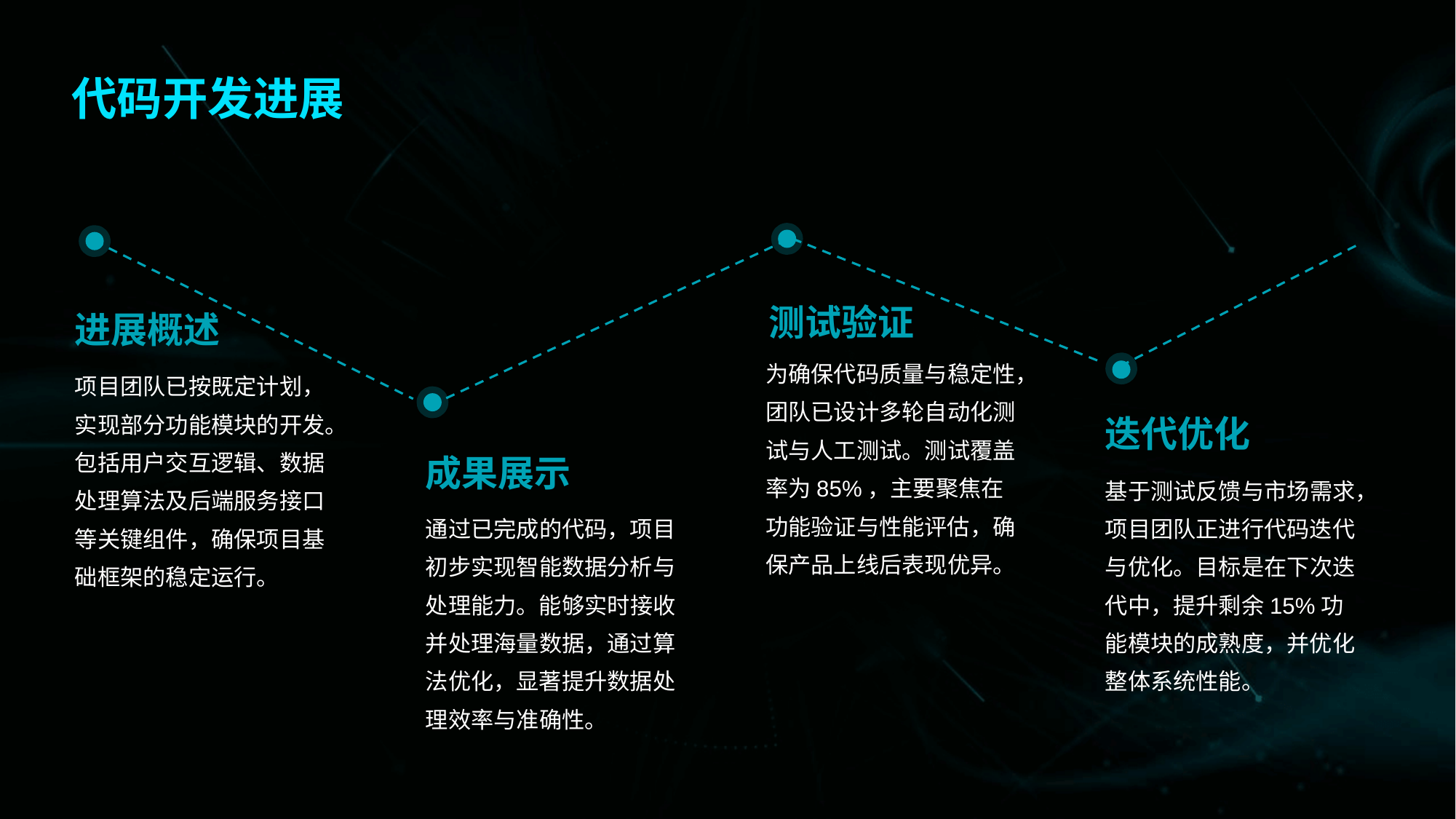

代码开发进展

测试验证
进展概述
为确保代码质量与稳定性，团队已设计多轮自动化测试与人工测试。测试覆盖率为85%，主要聚焦在功能验证与性能评估，确保产品上线后表现优异。
项目团队已按既定计划，实现部分功能模块的开发。包括用户交互逻辑、数据处理算法及后端服务接口等关键组件，确保项目基础框架的稳定运行。

迭代优化

成果展示
基于测试反馈与市场需求，项目团队正进行代码迭代与优化。目标是在下次迭代中，提升剩余15%功能模块的成熟度，并优化整体系统性能。
通过已完成的代码，项目初步实现智能数据分析与处理能力。能够实时接收并处理海量数据，通过算法优化，显著提升数据处理效率与准确性。